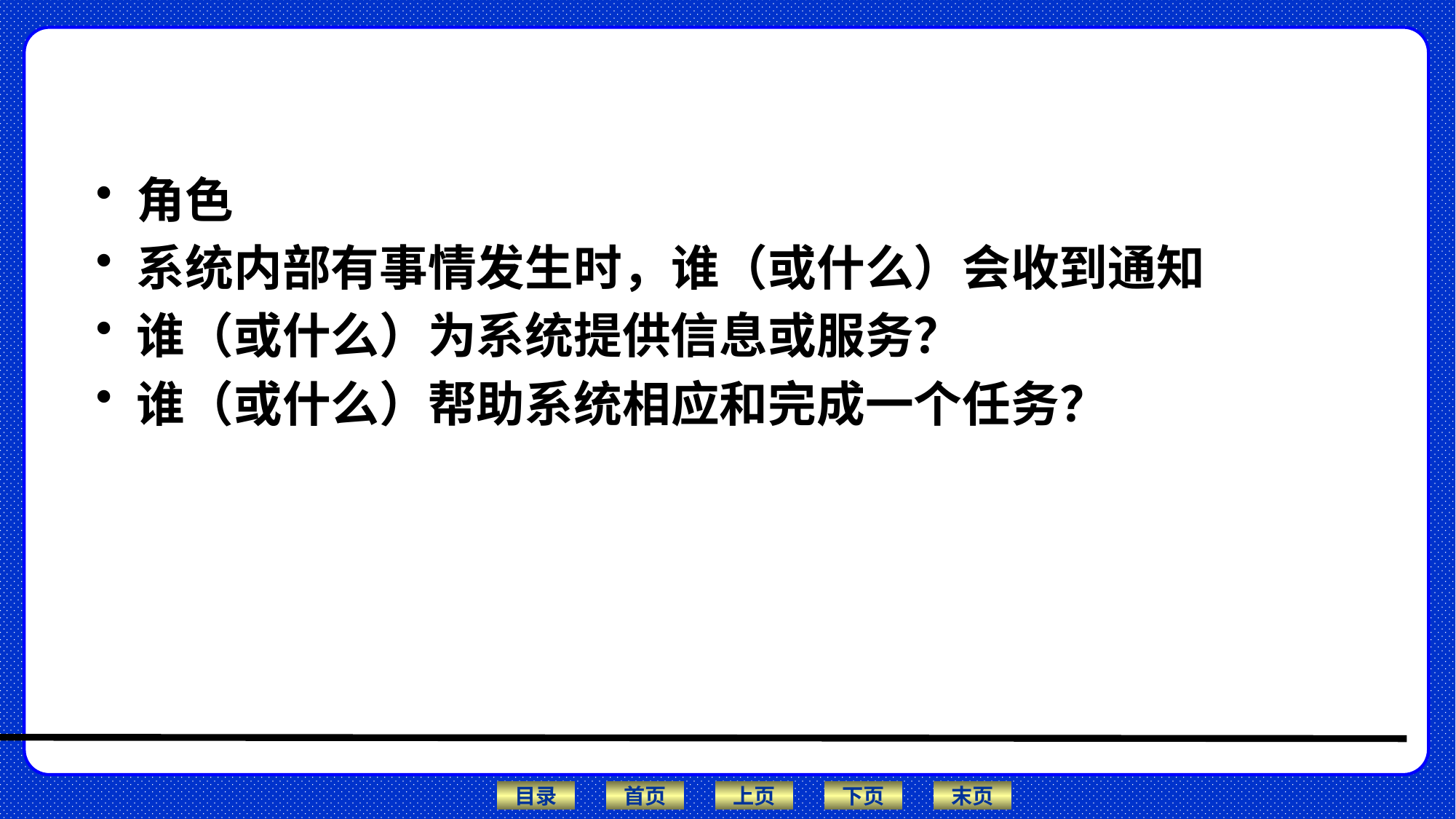

#
角色
系统内部有事情发生时，谁（或什么）会收到通知
谁（或什么）为系统提供信息或服务？
谁（或什么）帮助系统相应和完成一个任务？